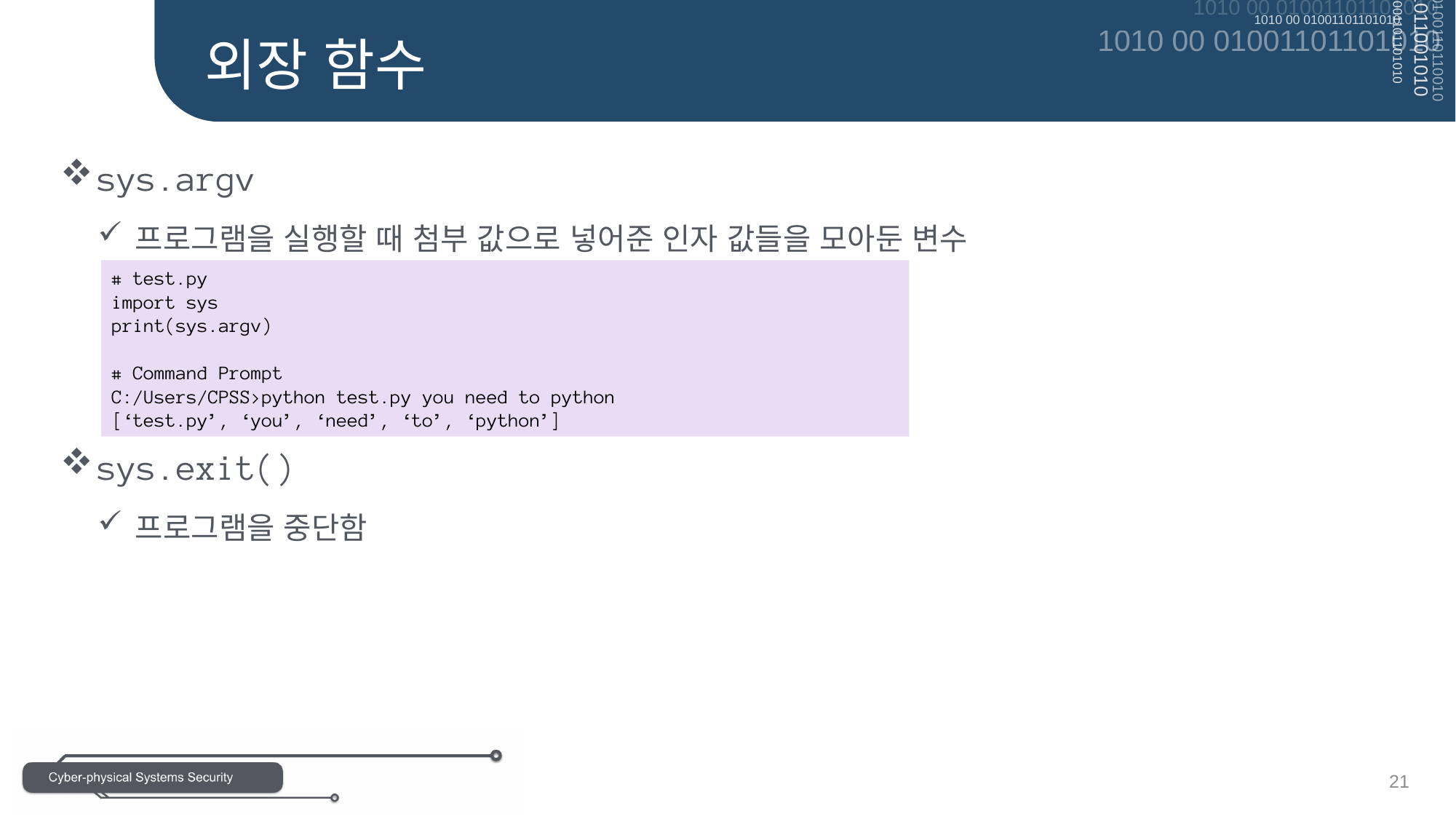

외장 함수
sys.argv
프로그램을 실행할 때 첨부 값으로 넣어준 인자 값들을 모아둔 변수

sys.exit()
프로그램을 중단함
# test.py
import sys
print(sys.argv)

# Command Prompt
C:/Users/CPSS>python test.py you need to python
[‘test.py’, ‘you’, ‘need’, ‘to’, ‘python’]
21